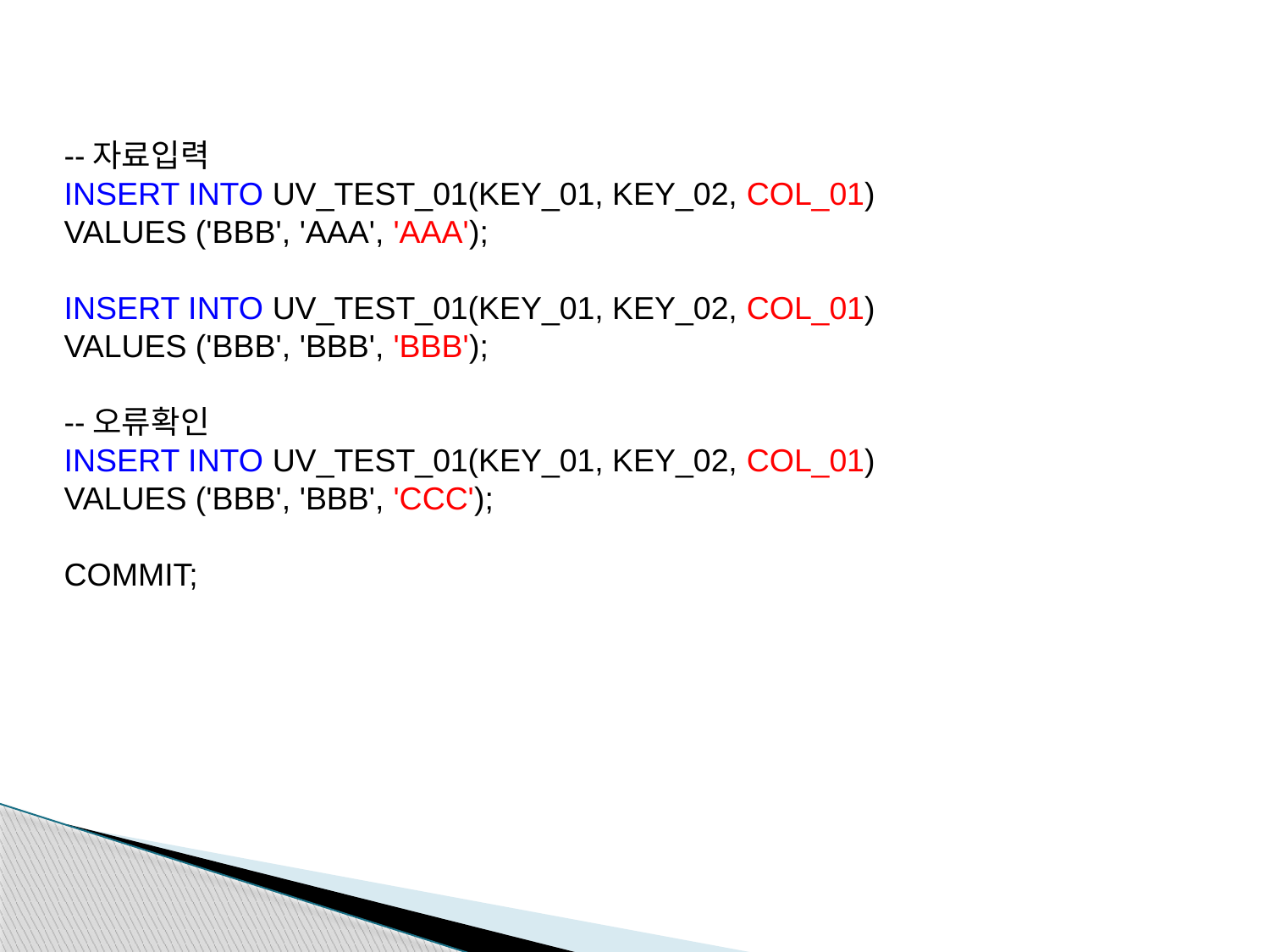

--자료입력
INSERT INTO UV_TEST_01(KEY_01, KEY_02, COL_01)
VALUES ('BBB', 'AAA', 'AAA');

INSERT INTO UV_TEST_01(KEY_01, KEY_02, COL_01)
VALUES ('BBB', 'BBB', 'BBB');

--오류확인
INSERT INTO UV_TEST_01(KEY_01, KEY_02, COL_01)
VALUES ('BBB', 'BBB', 'CCC');

COMMIT;